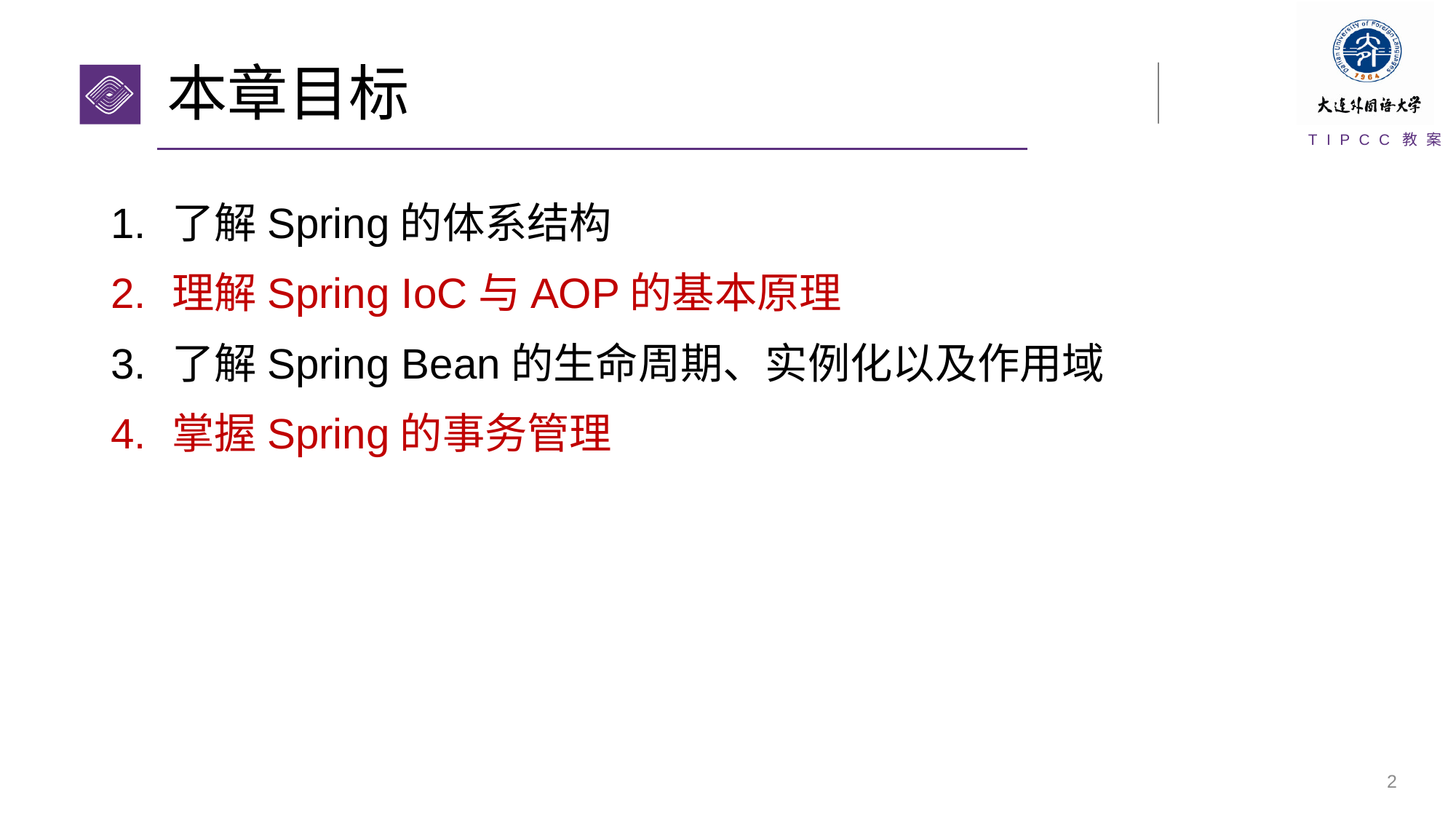

# 本章目标
了解Spring的体系结构
理解Spring IoC与AOP的基本原理
了解Spring Bean的生命周期、实例化以及作用域
掌握Spring的事务管理
2